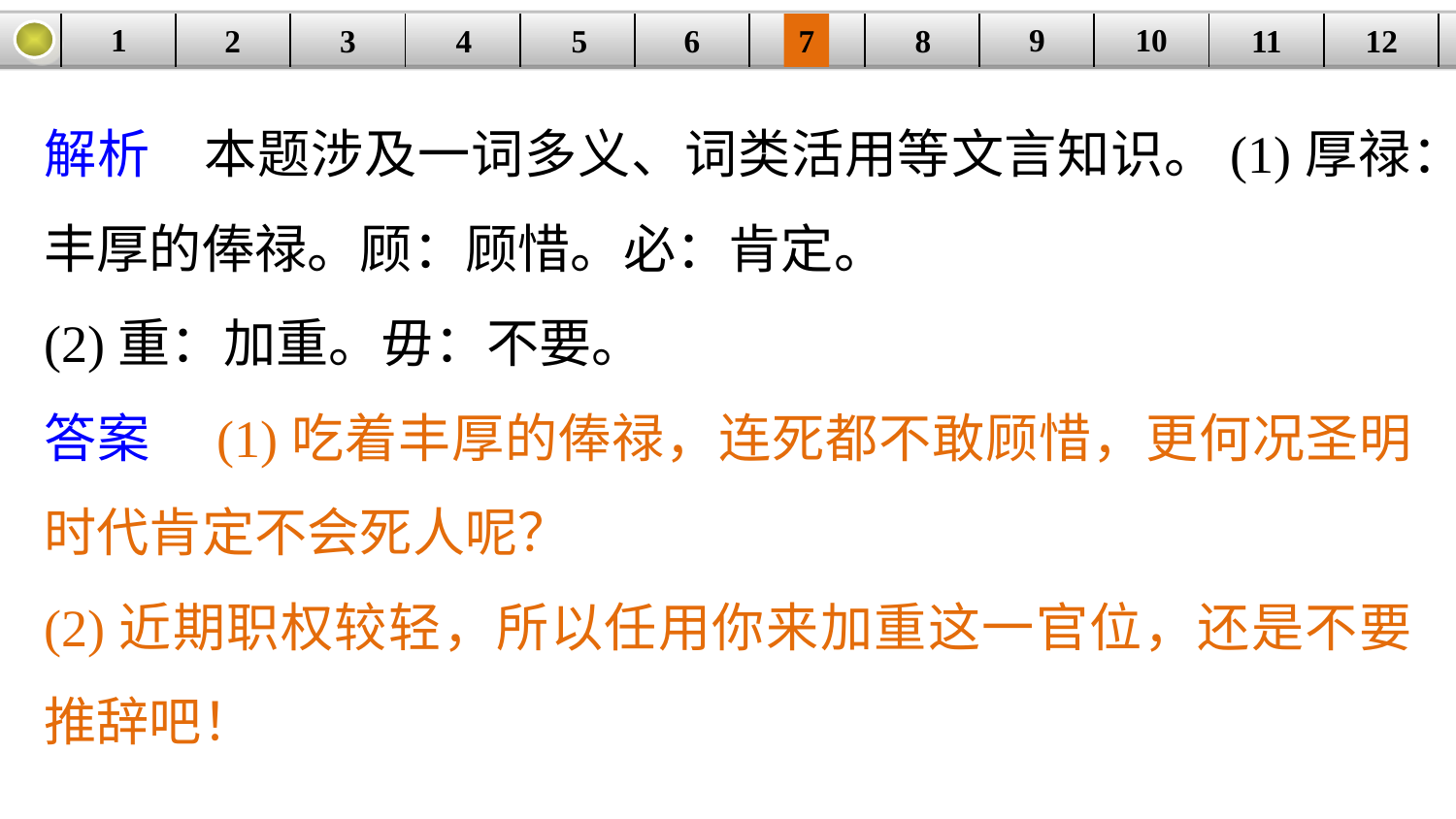

9
10
1
3
4
5
6
8
11
2
12
|  |  |  |  |  |  |  |  |  |  |  |  |
| --- | --- | --- | --- | --- | --- | --- | --- | --- | --- | --- | --- |
7

解析　本题涉及一词多义、词类活用等文言知识。(1)厚禄：丰厚的俸禄。顾：顾惜。必：肯定。
(2)重：加重。毋：不要。
答案　(1)吃着丰厚的俸禄，连死都不敢顾惜，更何况圣明时代肯定不会死人呢？
(2)近期职权较轻，所以任用你来加重这一官位，还是不要推辞吧！